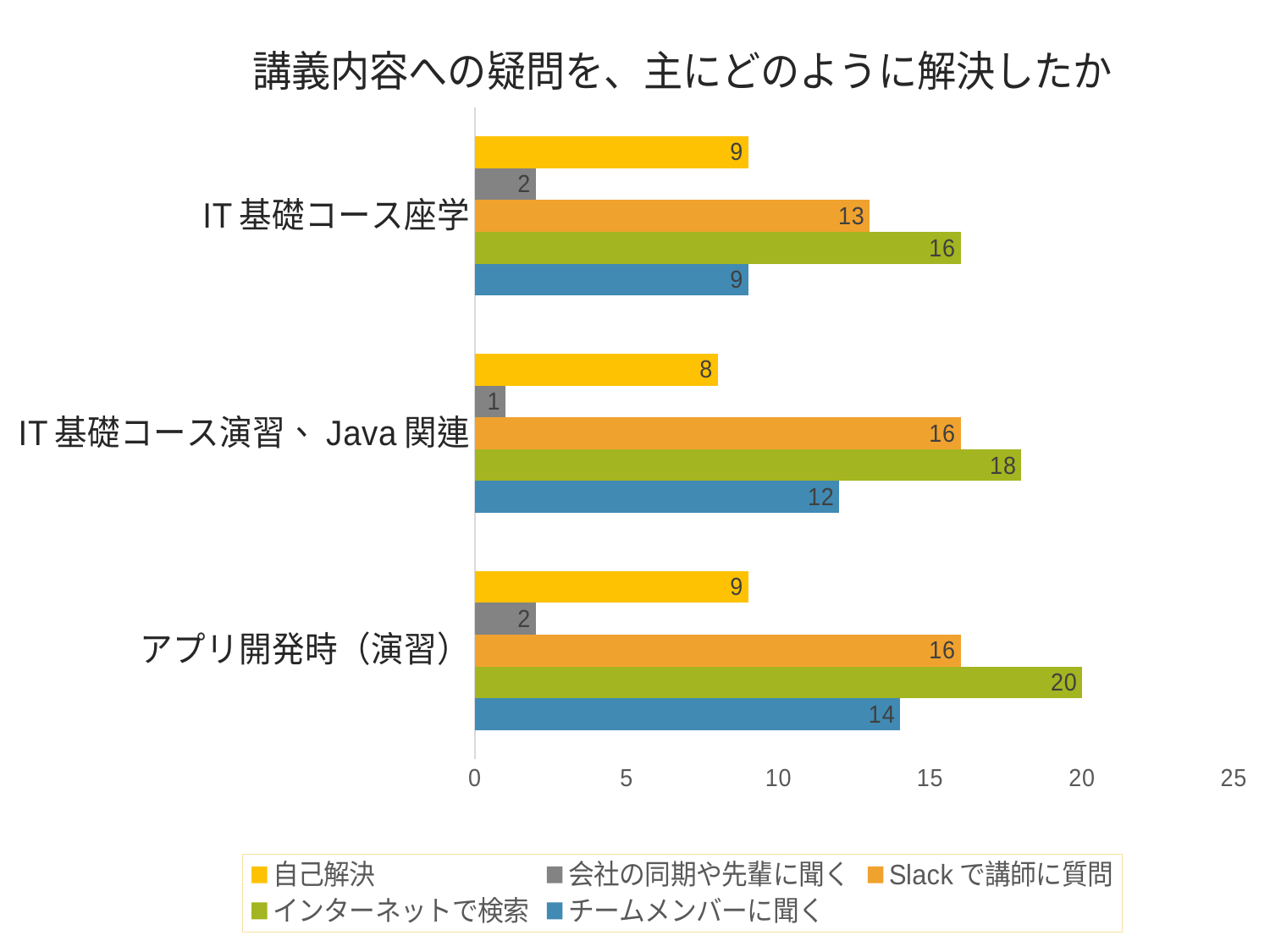

### Chart: 講義内容への疑問を、主にどのように解決したか

| Category | チームメンバーに聞く | インターネットで検索 | Slackで講師に質問 | 会社の同期や先輩に聞く | 自己解決 |
|---|---|---|---|---|---|
| アプリ開発時（演習） | 14.0 | 20.0 | 16.0 | 2.0 | 9.0 |
| IT基礎コース演習、Java関連 | 12.0 | 18.0 | 16.0 | 1.0 | 8.0 |
| IT基礎コース座学 | 9.0 | 16.0 | 13.0 | 2.0 | 9.0 |